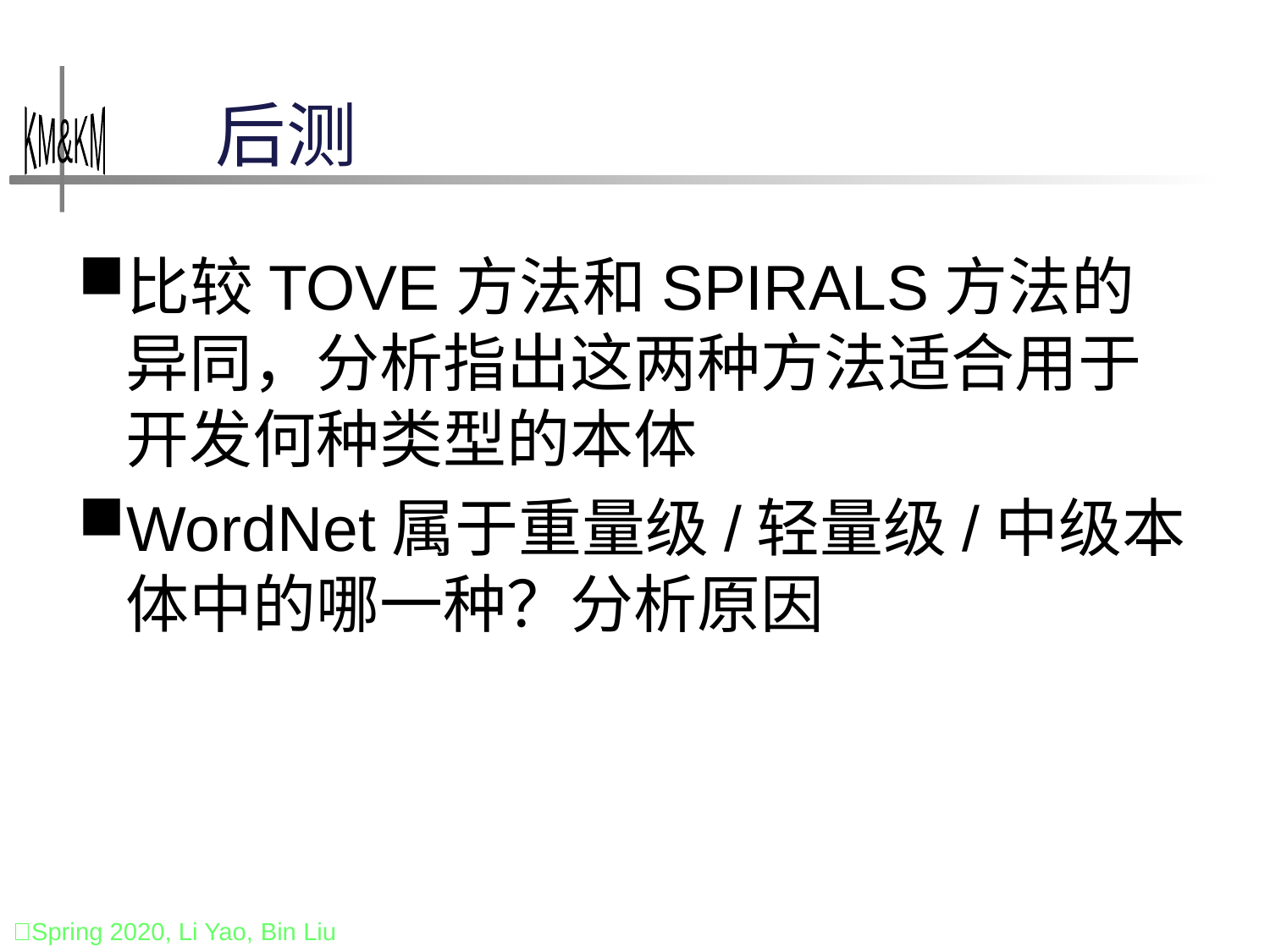

# 后测
比较TOVE方法和SPIRALS方法的异同，分析指出这两种方法适合用于开发何种类型的本体
WordNet属于重量级/轻量级/中级本体中的哪一种？分析原因